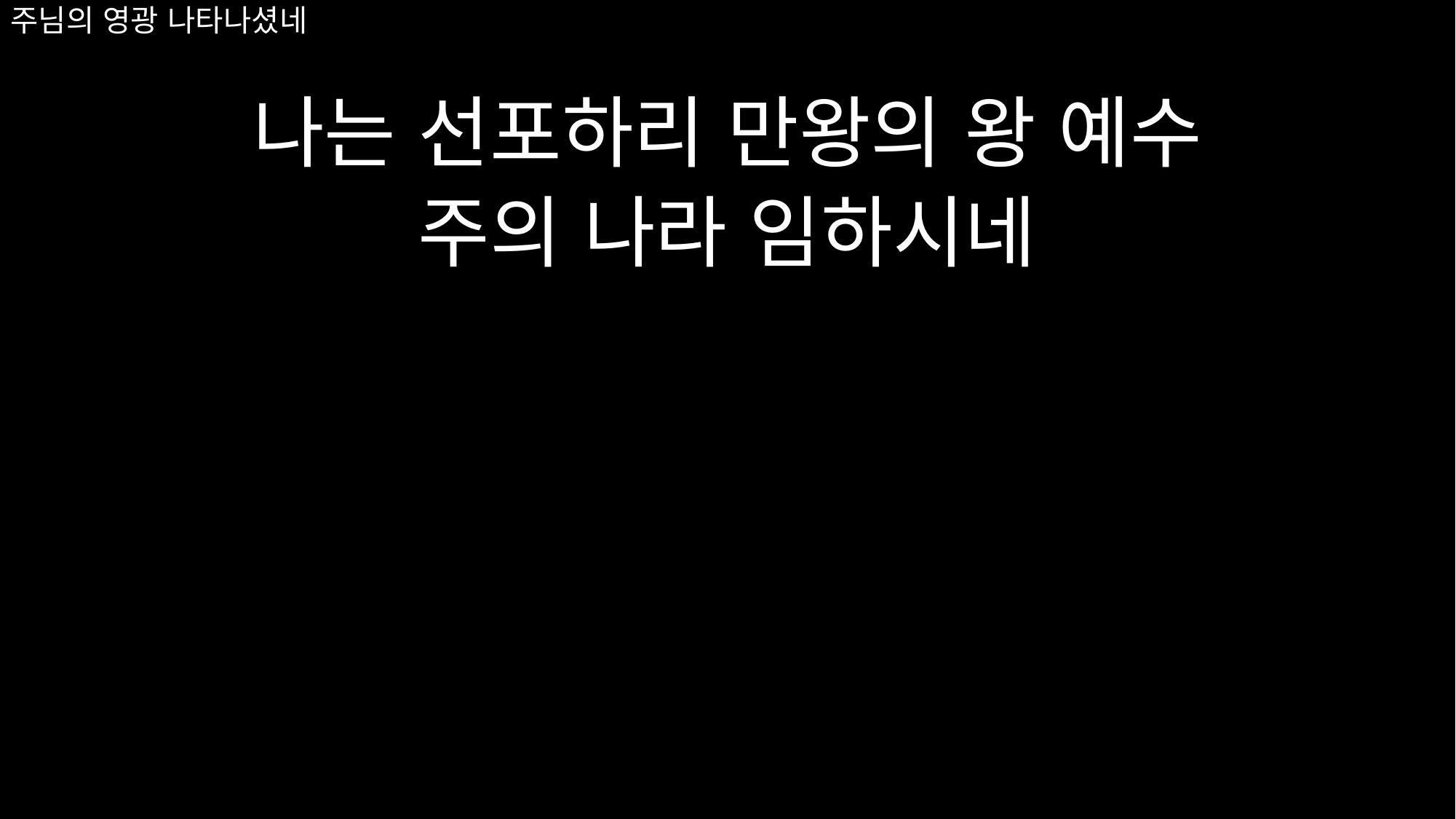

# 주님의 영광 나타나셨네
나는 선포하리 만왕의 왕 예수
주의 나라 임하시네